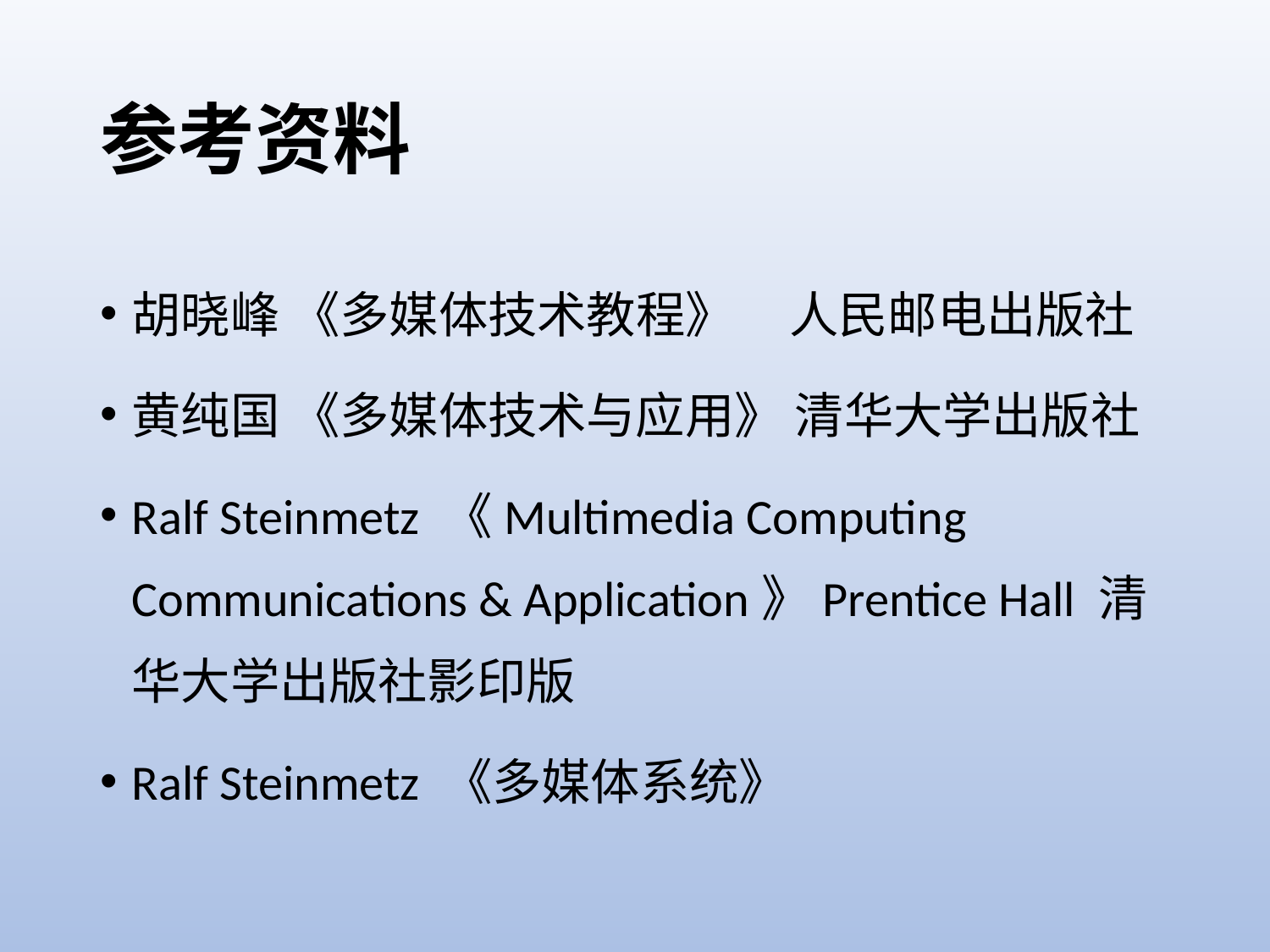

# 参考资料
胡晓峰 《多媒体技术教程》     人民邮电出版社
黄纯国 《多媒体技术与应用》 清华大学出版社
Ralf Steinmetz 《Multimedia Computing Communications & Application》Prentice Hall 清华大学出版社影印版
Ralf Steinmetz 《多媒体系统》